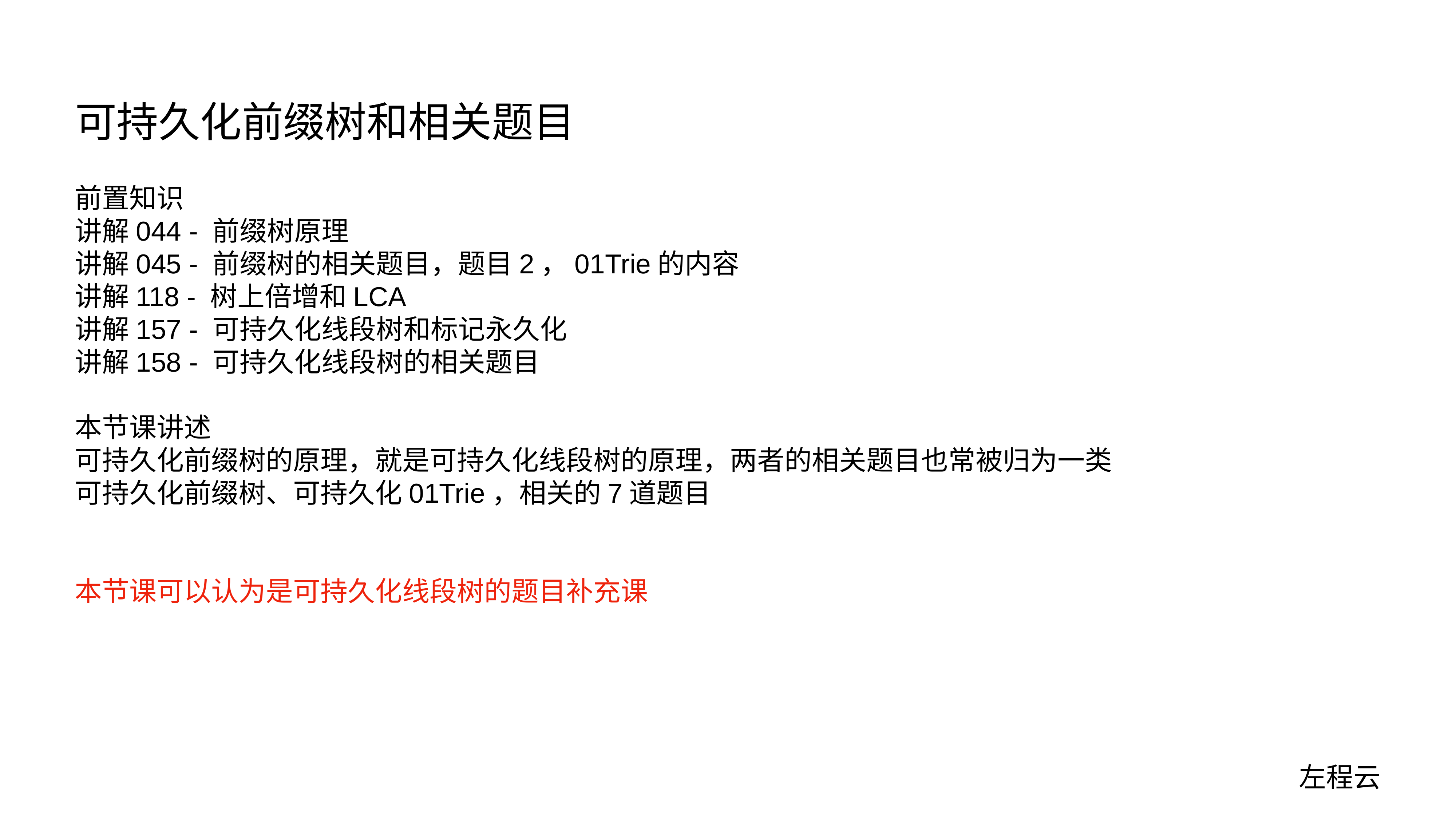

# 可持久化前缀树和相关题目
前置知识
讲解044 - 前缀树原理
讲解045 - 前缀树的相关题目，题目2，01Trie的内容
讲解118 - 树上倍增和LCA
讲解157 - 可持久化线段树和标记永久化
讲解158 - 可持久化线段树的相关题目

本节课讲述
可持久化前缀树的原理，就是可持久化线段树的原理，两者的相关题目也常被归为一类
可持久化前缀树、可持久化01Trie，相关的7道题目

本节课可以认为是可持久化线段树的题目补充课
左程云